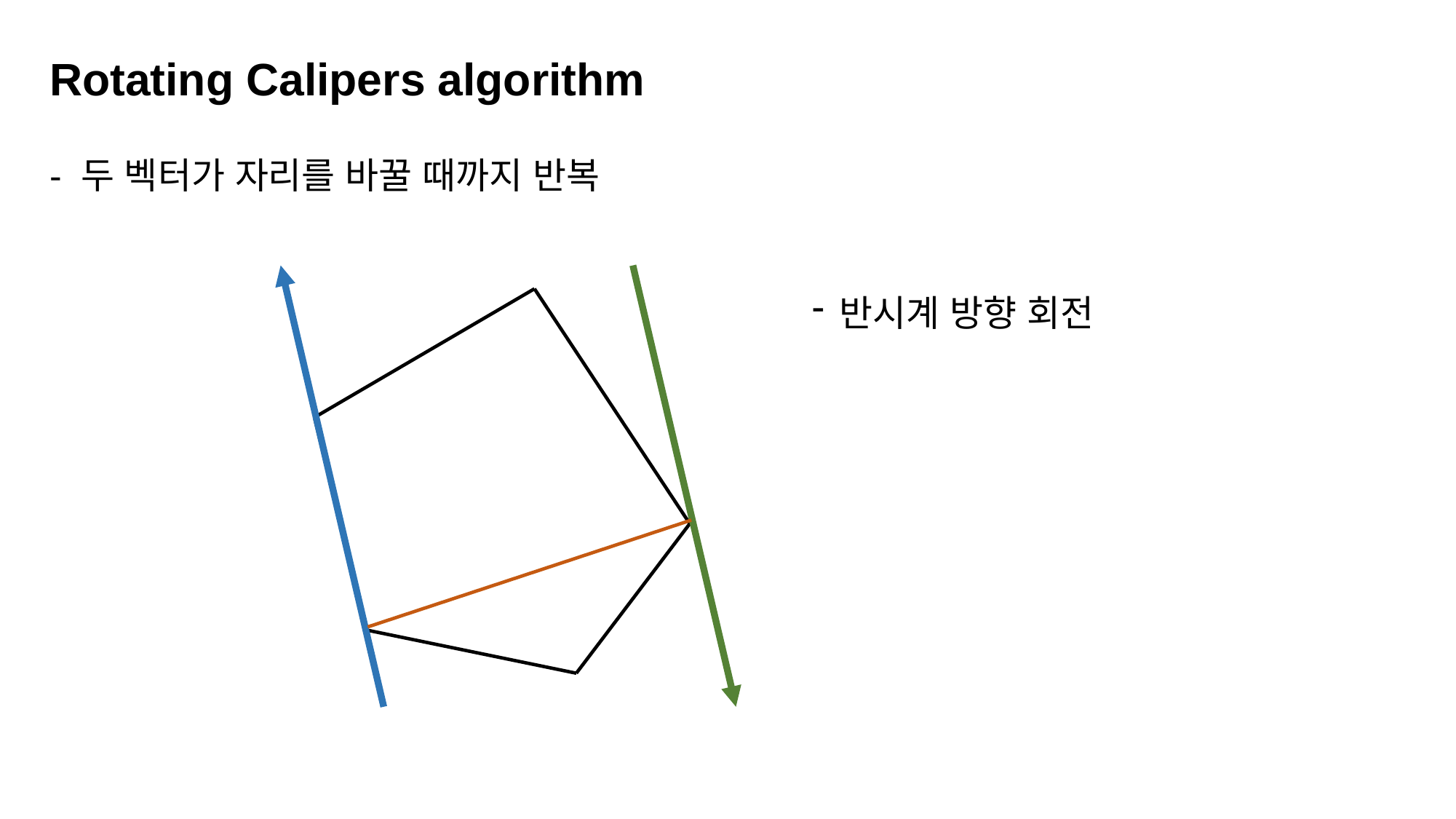

# Rotating Calipers algorithm
- 두 벡터가 자리를 바꿀 때까지 반복
반시계 방향 회전